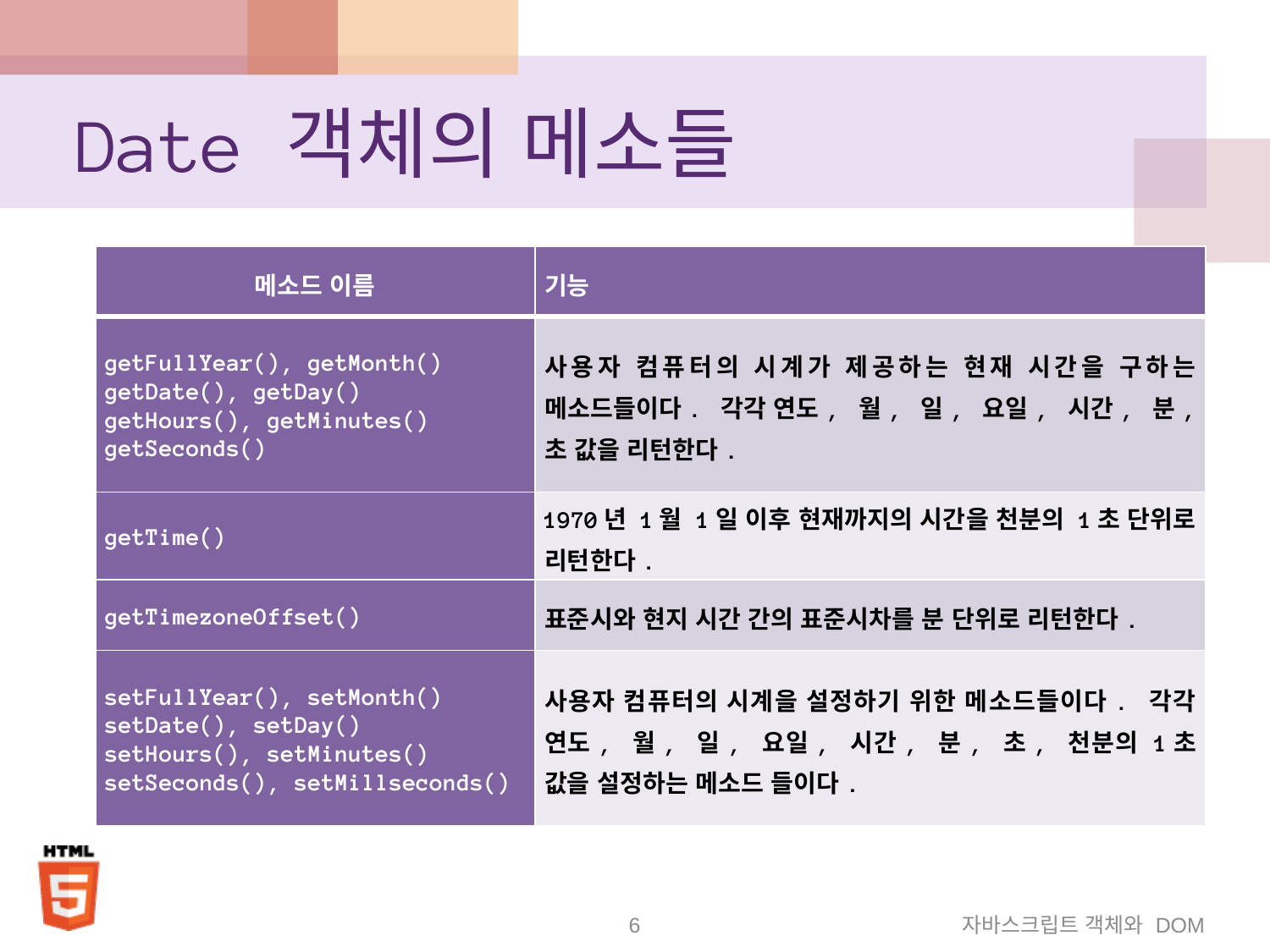

# Date 객체의 메소들
| 메소드 이름 | 기능 |
| --- | --- |
| getFullYear(), getMonth() getDate(), getDay() getHours(), getMinutes() getSeconds() | 사용자 컴퓨터의 시계가 제공하는 현재 시간을 구하는 메소드들이다. 각각 연도, 월, 일, 요일, 시간, 분, 초 값을 리턴한다. |
| getTime() | 1970년 1월 1일 이후 현재까지의 시간을 천분의 1초 단위로 리턴한다. |
| getTimezoneOffset() | 표준시와 현지 시간 간의 표준시차를 분 단위로 리턴한다. |
| setFullYear(), setMonth() setDate(), setDay() setHours(), setMinutes() setSeconds(), setMillseconds() | 사용자 컴퓨터의 시계을 설정하기 위한 메소드들이다. 각각 연도, 월, 일, 요일, 시간, 분, 초, 천분의 1초 값을 설정하는 메소드 들이다. |
6
자바스크립트 객체와 DOM